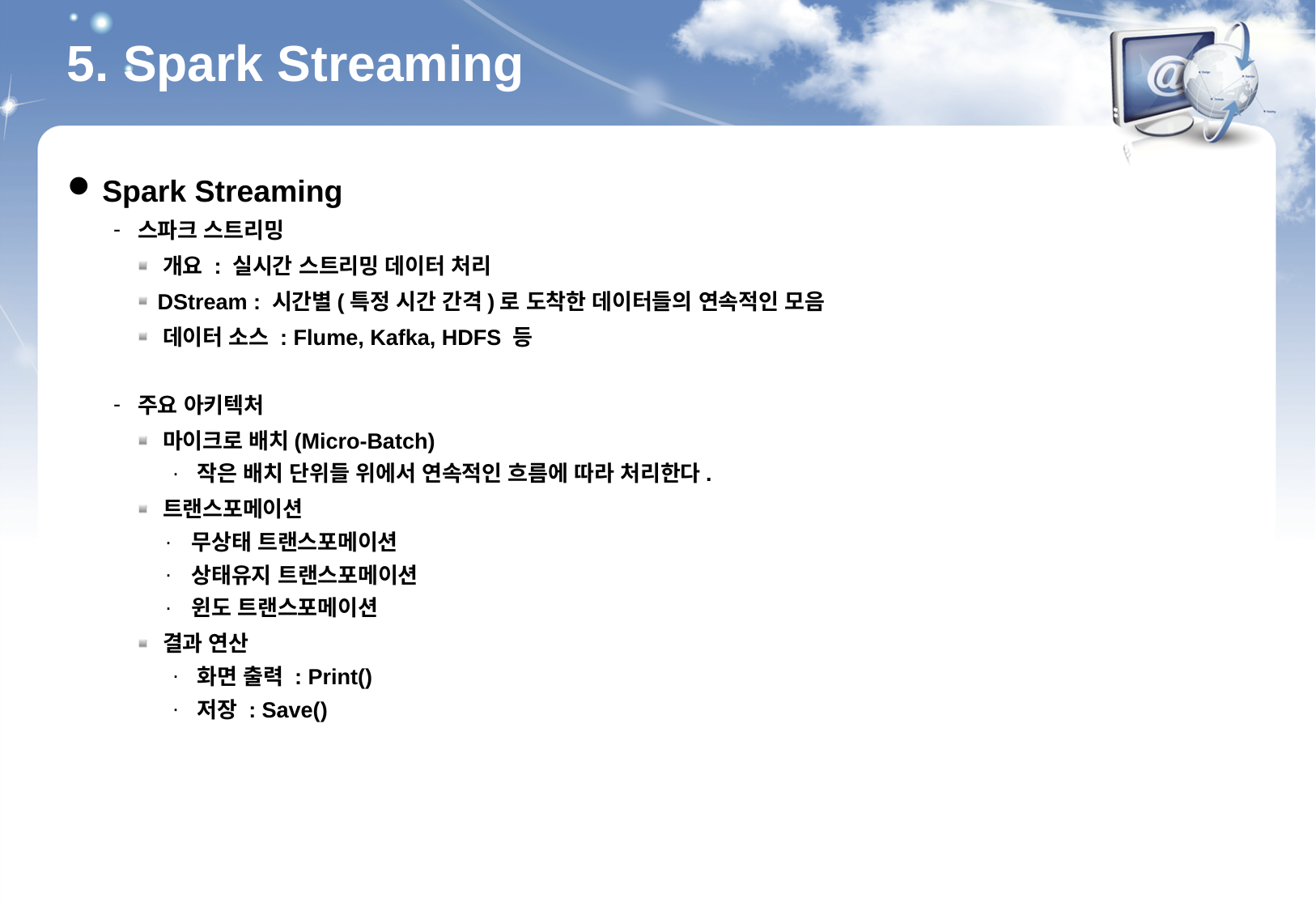

5. Spark Streaming
Spark Streaming
스파크 스트리밍
 개요 : 실시간 스트리밍 데이터 처리
 DStream : 시간별(특정 시간 간격)로 도착한 데이터들의 연속적인 모음
 데이터 소스 : Flume, Kafka, HDFS 등

주요 아키텍처
 마이크로 배치(Micro-Batch)
작은 배치 단위들 위에서 연속적인 흐름에 따라 처리한다.
 트랜스포메이션
무상태 트랜스포메이션
상태유지 트랜스포메이션
윈도 트랜스포메이션
 결과 연산
화면 출력 : Print()
저장 : Save()